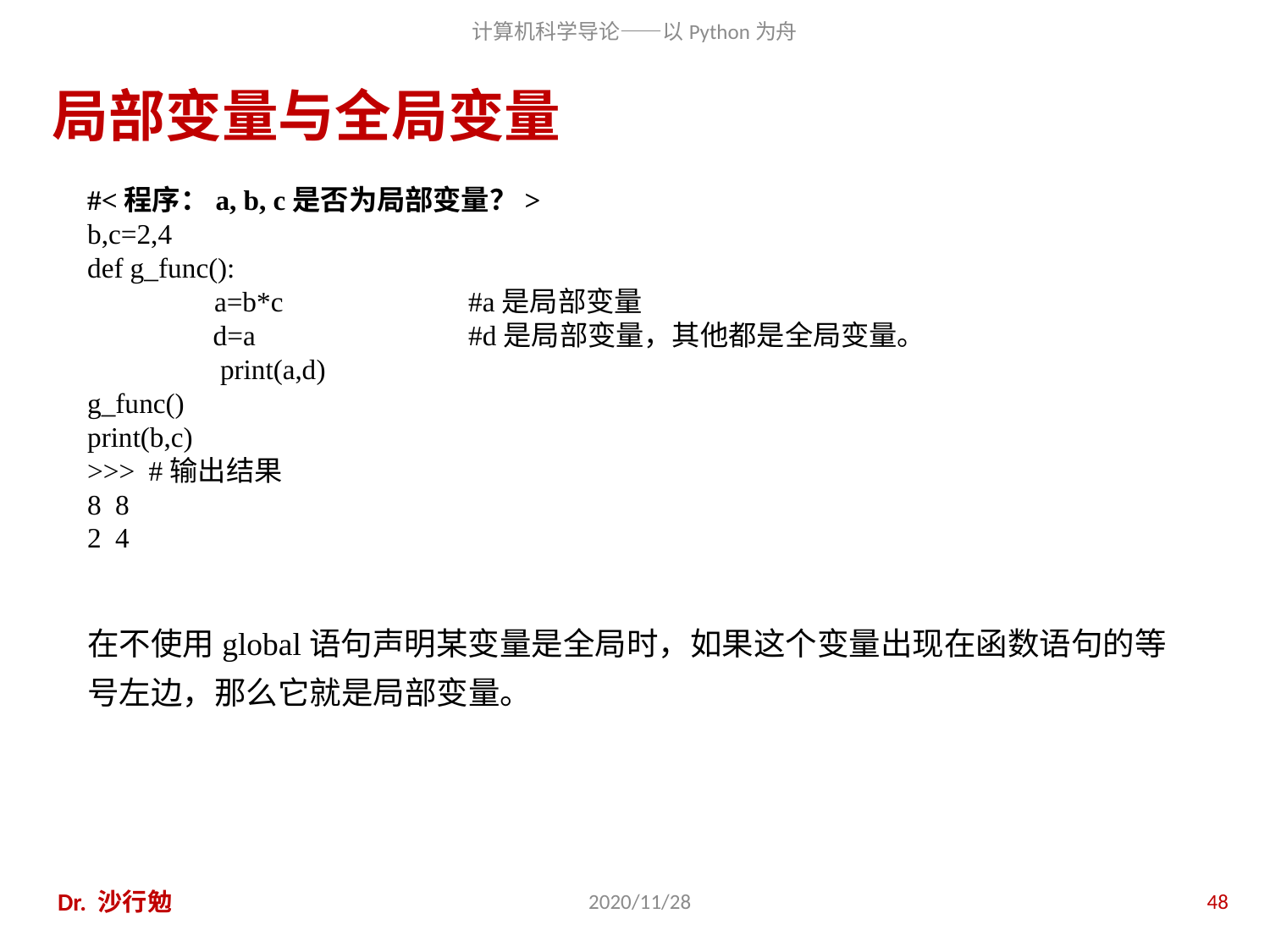

# 局部变量与全局变量
#<程序：a, b, c是否为局部变量？>
b,c=2,4
def g_func():
 	a=b*c		#a是局部变量
                  d=a		#d是局部变量，其他都是全局变量。
                   print(a,d)
g_func()
print(b,c)
>>>  #输出结果
8  8
2  4

在不使用global语句声明某变量是全局时，如果这个变量出现在函数语句的等号左边，那么它就是局部变量。
Dr. 沙行勉
2020/11/28
48